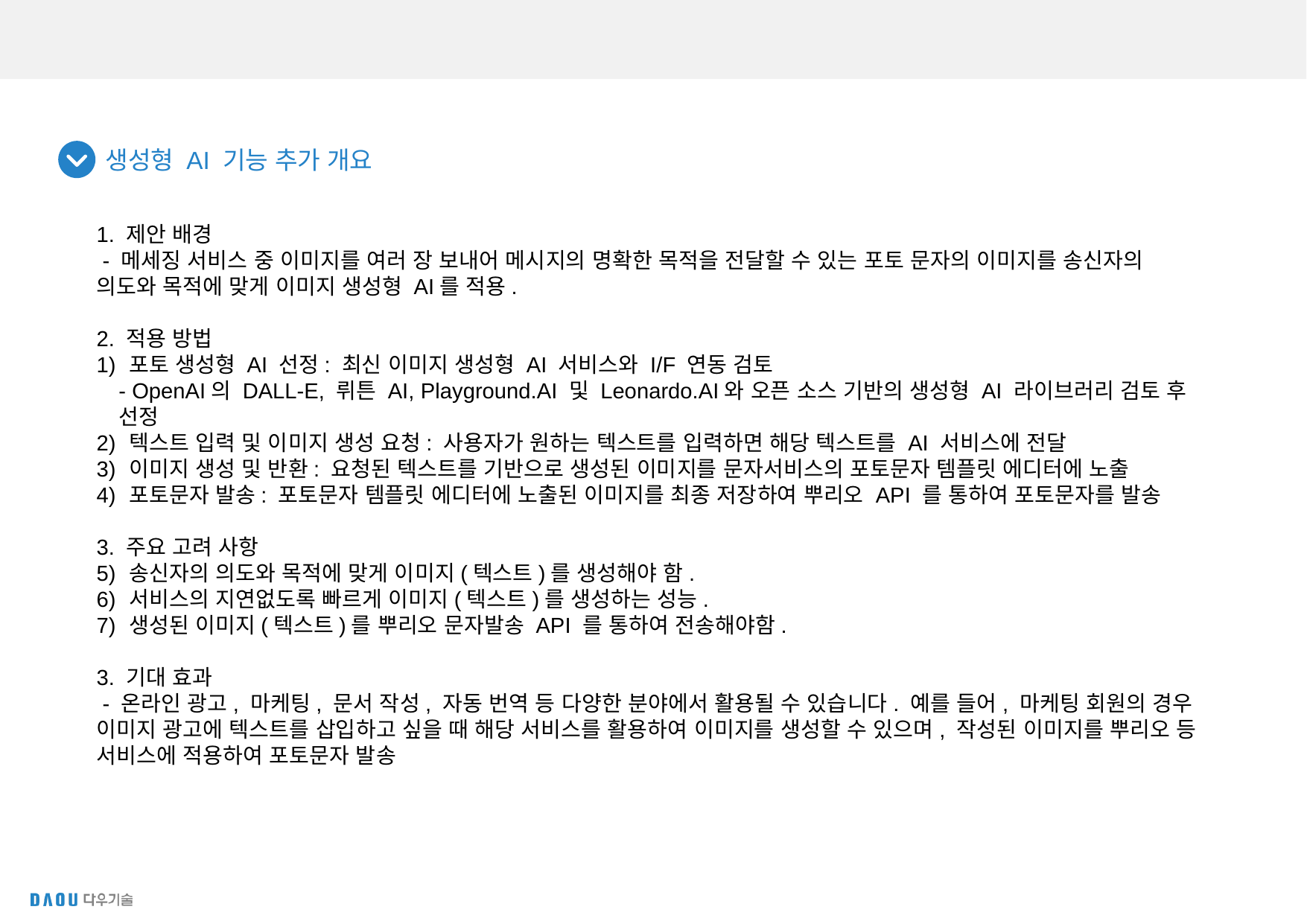

생성형 AI 기능 추가 개요

1. 제안 배경
 - 메세징 서비스 중 이미지를 여러 장 보내어 메시지의 명확한 목적을 전달할 수 있는 포토 문자의 이미지를 송신자의 의도와 목적에 맞게 이미지 생성형 AI를 적용.

2. 적용 방법
포토 생성형 AI 선정: 최신 이미지 생성형 AI 서비스와 I/F 연동 검토
- OpenAI의 DALL-E, 뤼튼 AI, Playground.AI 및 Leonardo.AI와 오픈 소스 기반의 생성형 AI 라이브러리 검토 후 선정
텍스트 입력 및 이미지 생성 요청: 사용자가 원하는 텍스트를 입력하면 해당 텍스트를 AI 서비스에 전달
이미지 생성 및 반환: 요청된 텍스트를 기반으로 생성된 이미지를 문자서비스의 포토문자 템플릿 에디터에 노출
포토문자 발송: 포토문자 템플릿 에디터에 노출된 이미지를 최종 저장하여 뿌리오 API 를 통하여 포토문자를 발송

3. 주요 고려 사항
송신자의 의도와 목적에 맞게 이미지(텍스트)를 생성해야 함.
서비스의 지연없도록 빠르게 이미지(텍스트)를 생성하는 성능.
생성된 이미지(텍스트)를 뿌리오 문자발송 API 를 통하여 전송해야함.

3. 기대 효과
 - 온라인 광고, 마케팅, 문서 작성, 자동 번역 등 다양한 분야에서 활용될 수 있습니다. 예를 들어, 마케팅 회원의 경우 이미지 광고에 텍스트를 삽입하고 싶을 때 해당 서비스를 활용하여 이미지를 생성할 수 있으며, 작성된 이미지를 뿌리오 등 서비스에 적용하여 포토문자 발송